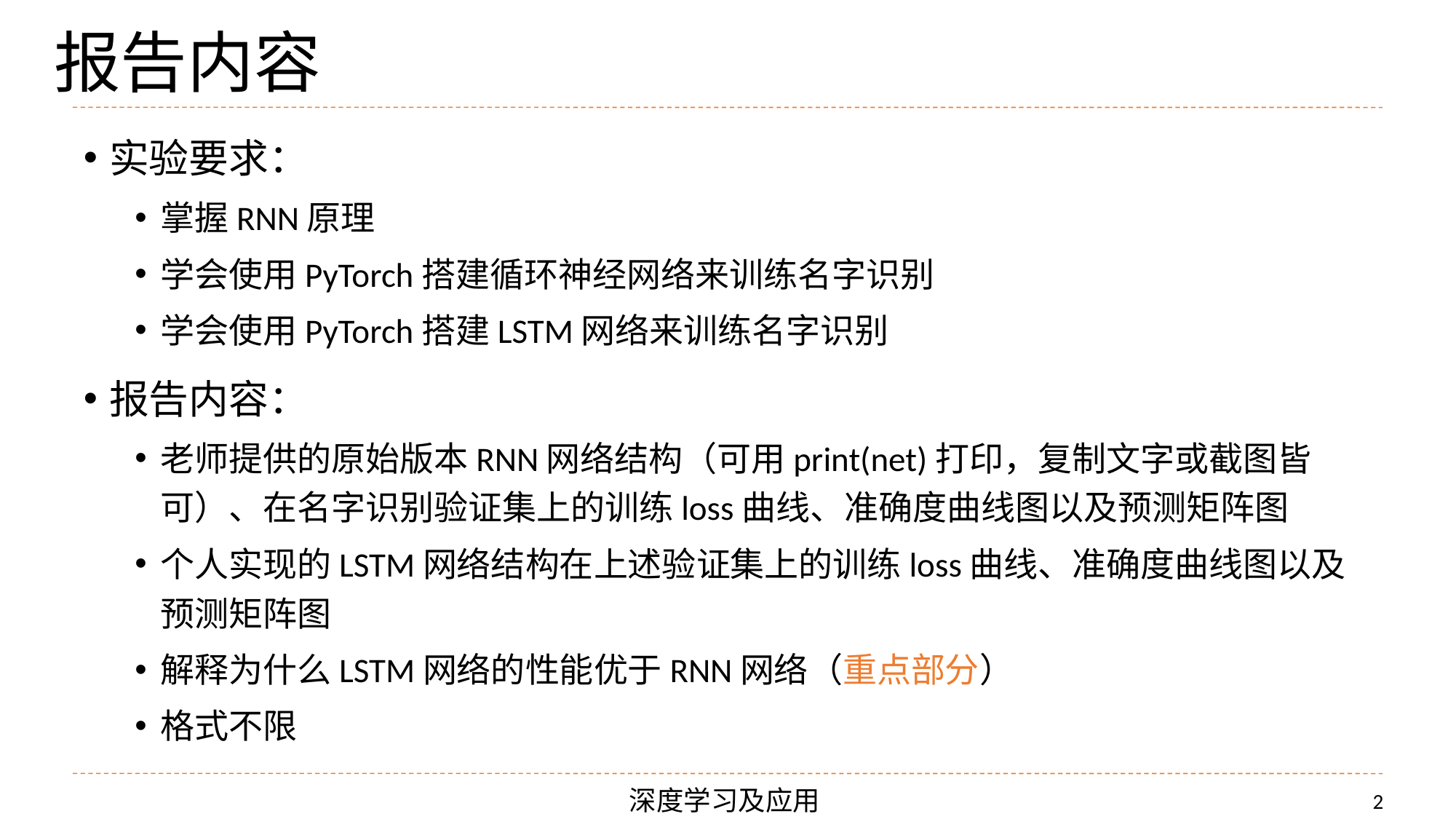

# 报告内容
实验要求：
掌握RNN原理
学会使用PyTorch搭建循环神经网络来训练名字识别
学会使用PyTorch搭建LSTM网络来训练名字识别
报告内容：
老师提供的原始版本RNN网络结构（可用print(net)打印，复制文字或截图皆可）、在名字识别验证集上的训练loss曲线、准确度曲线图以及预测矩阵图
个人实现的LSTM网络结构在上述验证集上的训练loss曲线、准确度曲线图以及预测矩阵图
解释为什么LSTM网络的性能优于RNN网络（重点部分）
格式不限